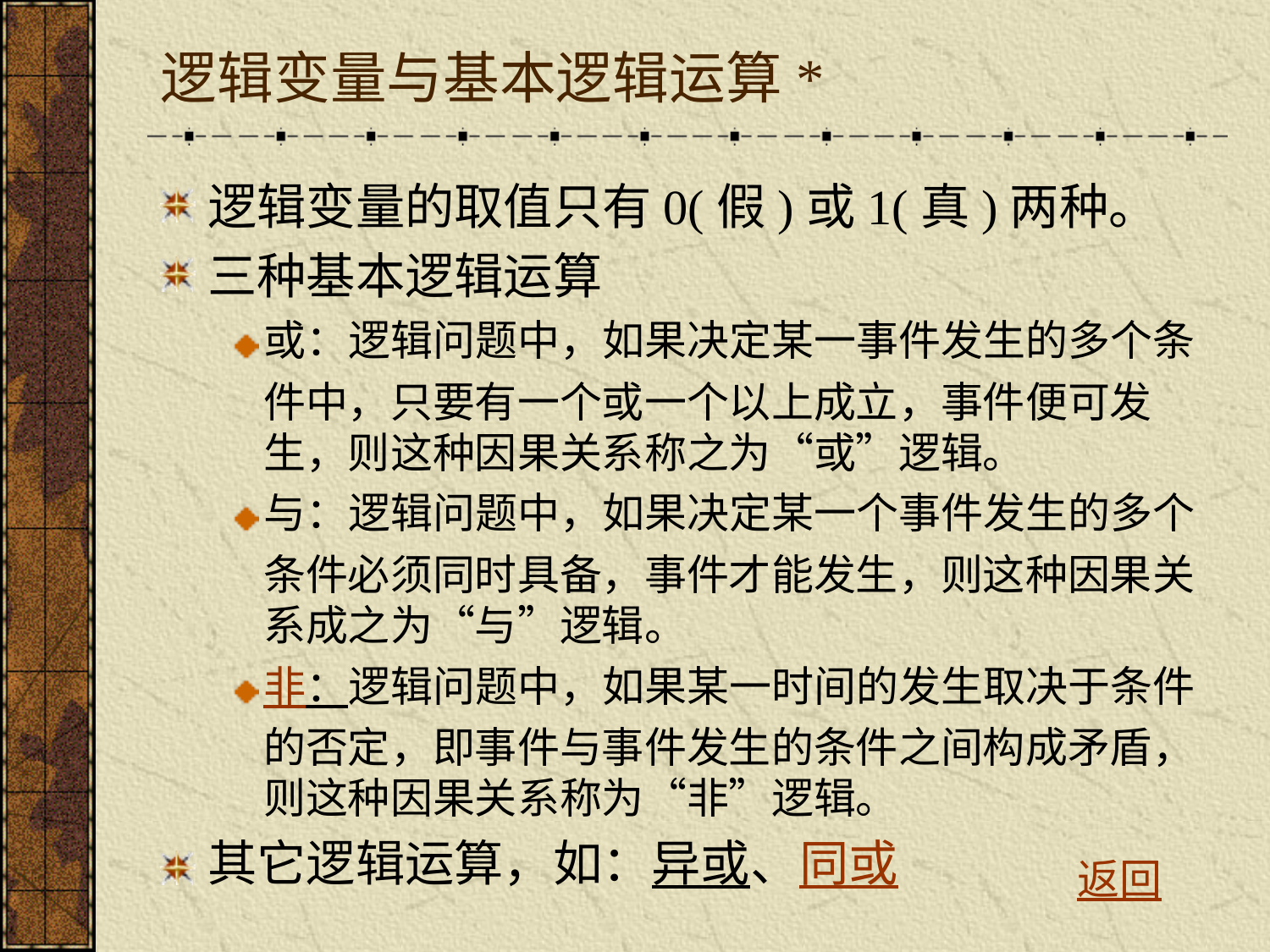

# 逻辑变量与基本逻辑运算*
逻辑变量的取值只有0(假)或1(真)两种。
三种基本逻辑运算
或：逻辑问题中，如果决定某一事件发生的多个条件中，只要有一个或一个以上成立，事件便可发生，则这种因果关系称之为“或”逻辑。
与：逻辑问题中，如果决定某一个事件发生的多个条件必须同时具备，事件才能发生，则这种因果关系成之为“与”逻辑。
非：逻辑问题中，如果某一时间的发生取决于条件的否定，即事件与事件发生的条件之间构成矛盾，则这种因果关系称为“非”逻辑。
其它逻辑运算，如：异或、同或
返回